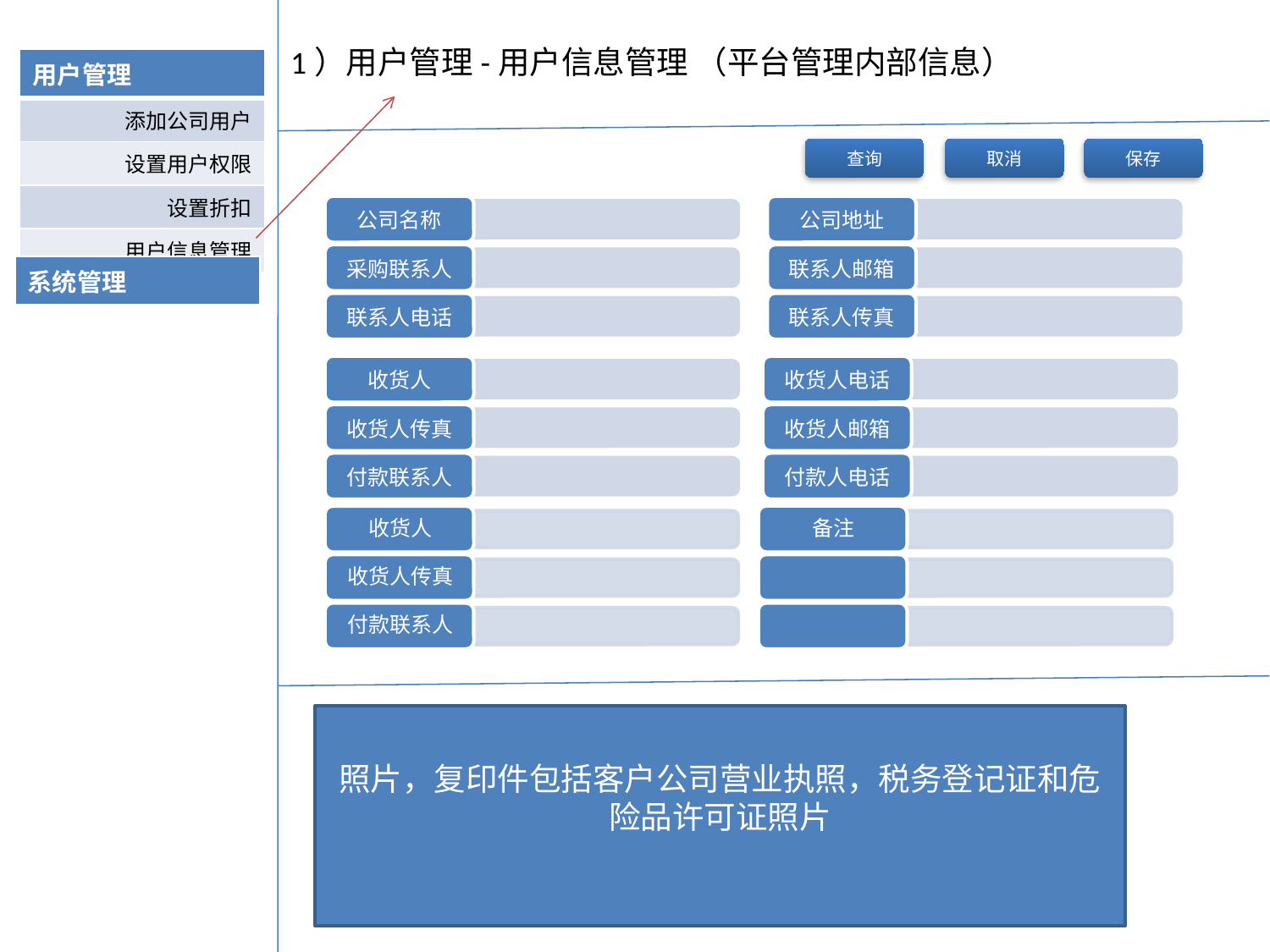

1）用户管理-用户信息管理 （平台管理内部信息）
| 用户管理 |
| --- |
| 添加公司用户 |
| 设置用户权限 |
| 设置折扣 |
| 用户信息管理 |
查询
取消
保存
公司名称
采购联系人
联系人电话
联系人邮箱
联系人传真
公司地址
| 系统管理 |
| --- |
收货人
收货人传真
付款联系人
收货人电话
收货人邮箱
付款人电话

收货人

收货人传真

付款联系人

备注

照片，复印件包括客户公司营业执照，税务登记证和危险品许可证照片